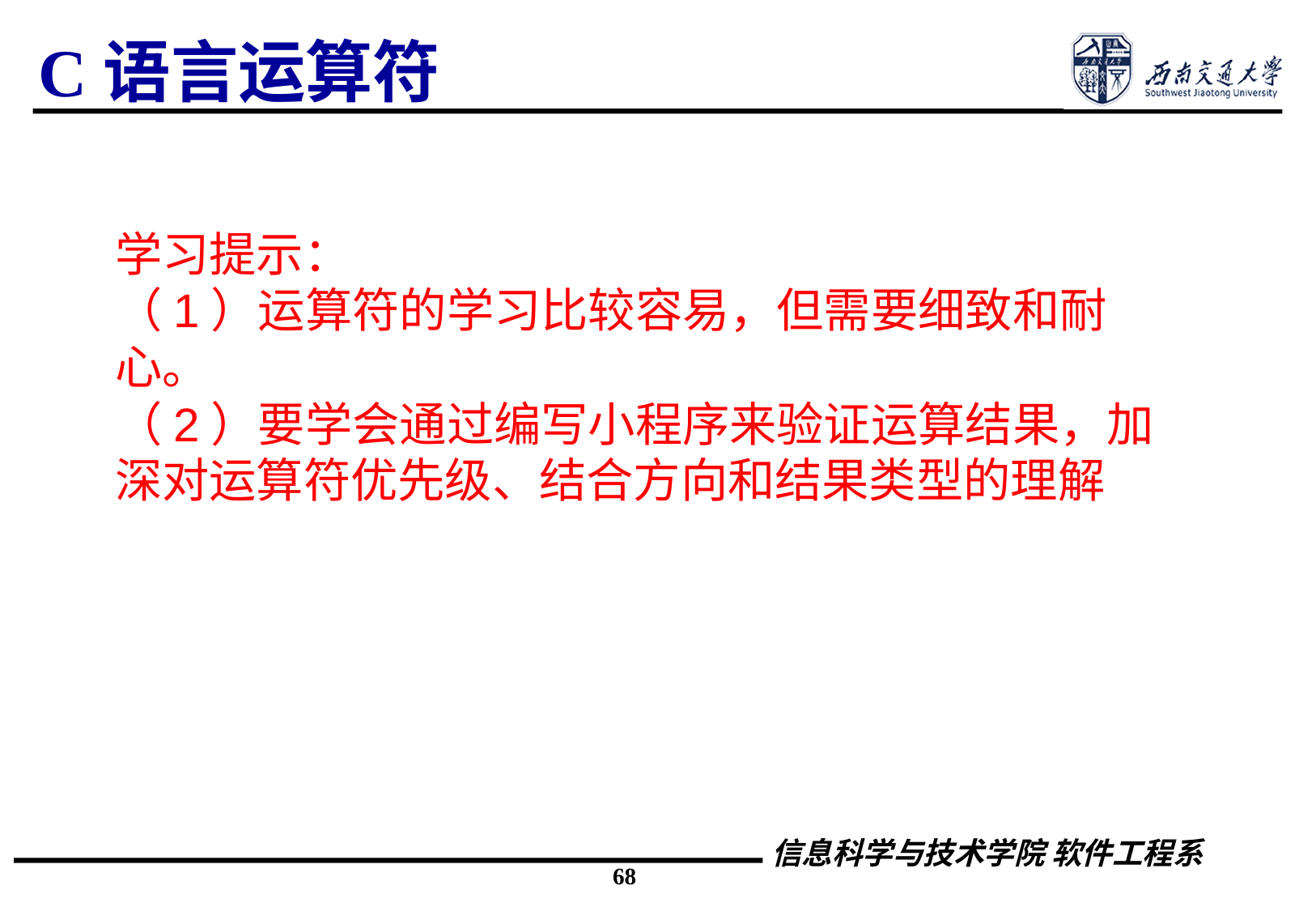

# C语言运算符
学习提示：
（1）运算符的学习比较容易，但需要细致和耐心。
（2）要学会通过编写小程序来验证运算结果，加深对运算符优先级、结合方向和结果类型的理解
68